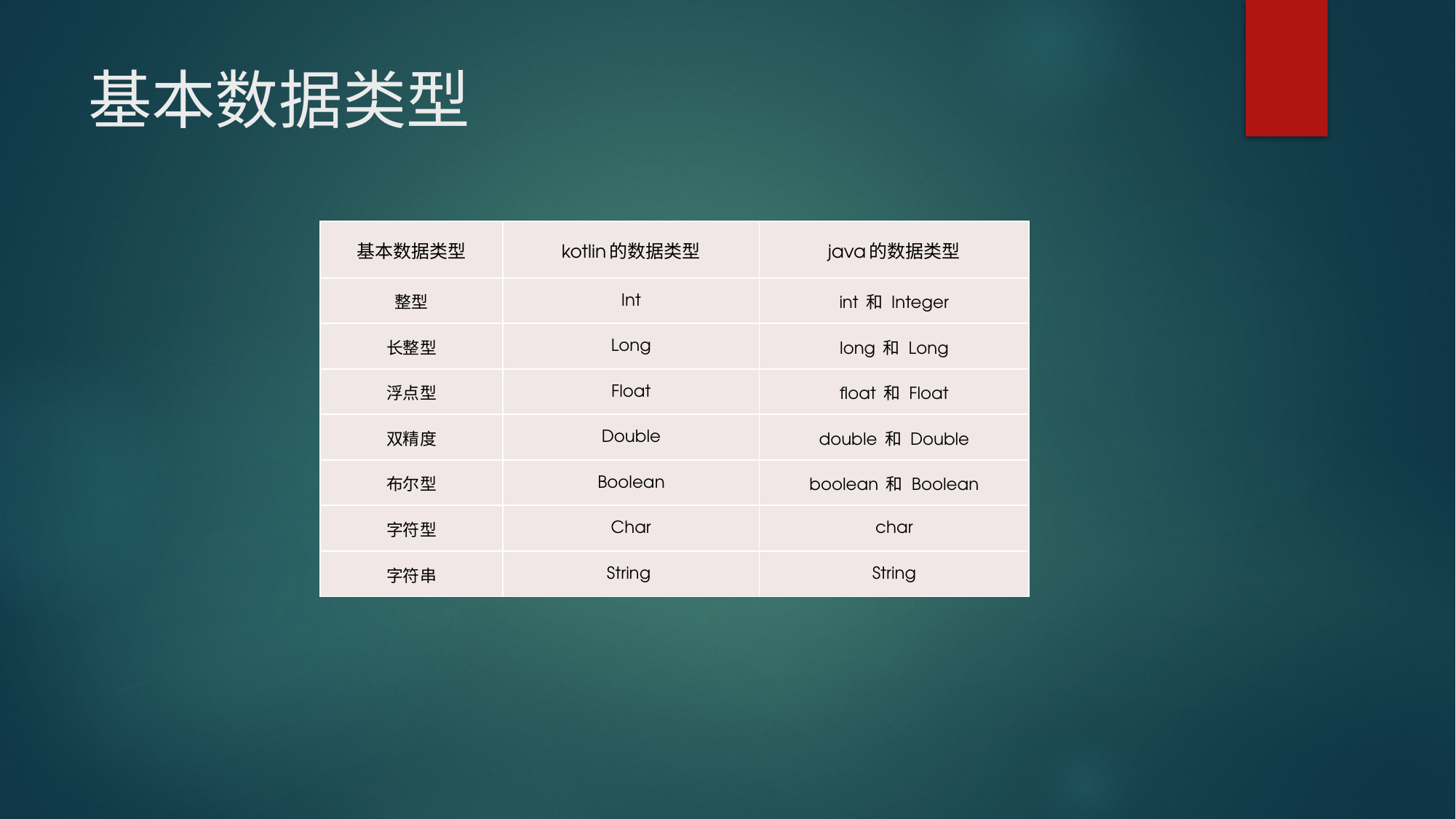

# 基本数据类型
| 基本数据类型 | kotlin的数据类型 | java的数据类型 |
| --- | --- | --- |
| 整型 | Int | int 和 Integer |
| 长整型 | Long | long 和 Long |
| 浮点型 | Float | float 和 Float |
| 双精度 | Double | double 和 Double |
| 布尔型 | Boolean | boolean 和 Boolean |
| 字符型 | Char | char |
| 字符串 | String | String |